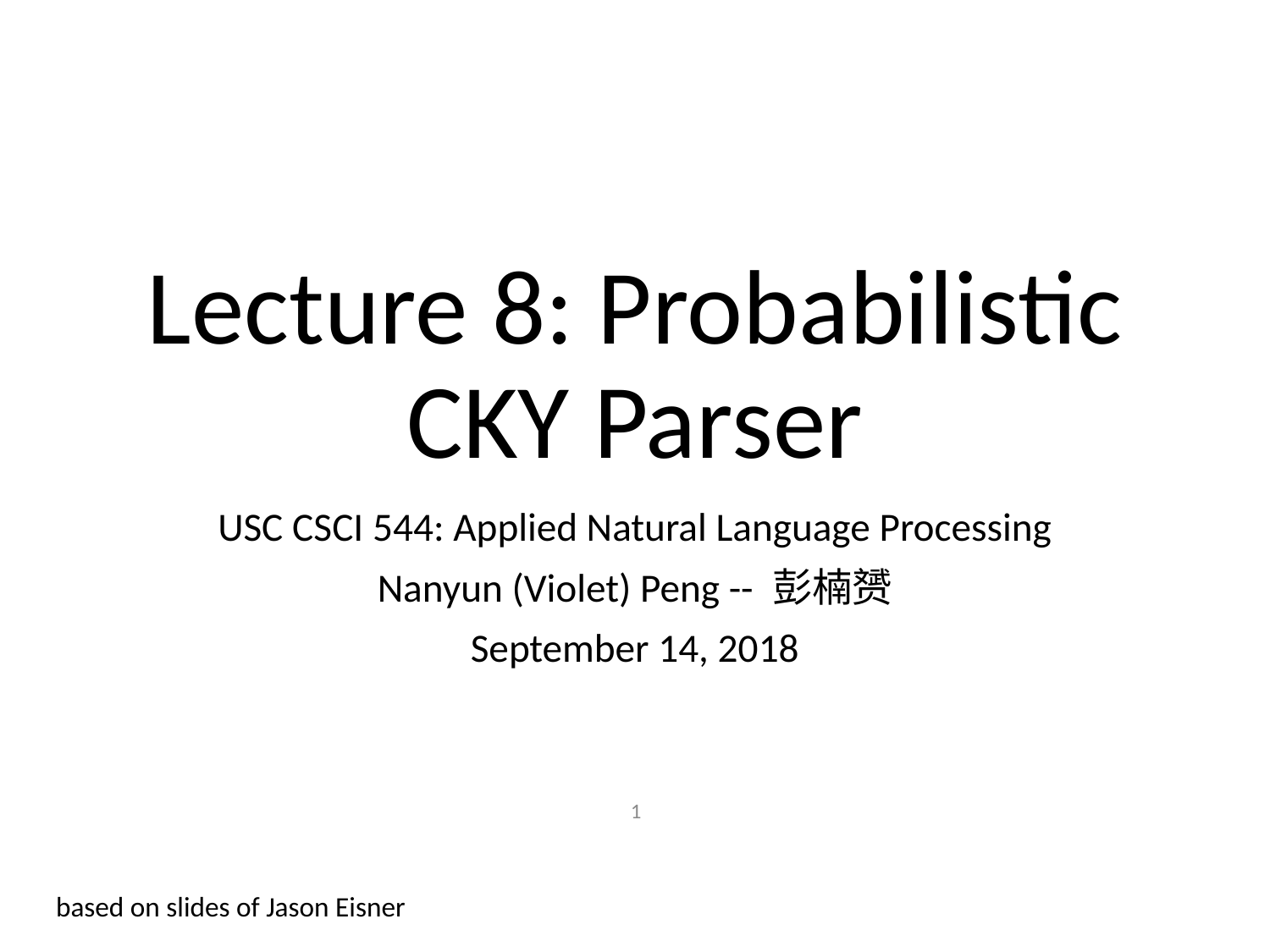

# Lecture 8: Probabilistic CKY Parser
USC CSCI 544: Applied Natural Language Processing
Nanyun (Violet) Peng -- 彭楠赟
September 14, 2018
1
based on slides of Jason Eisner